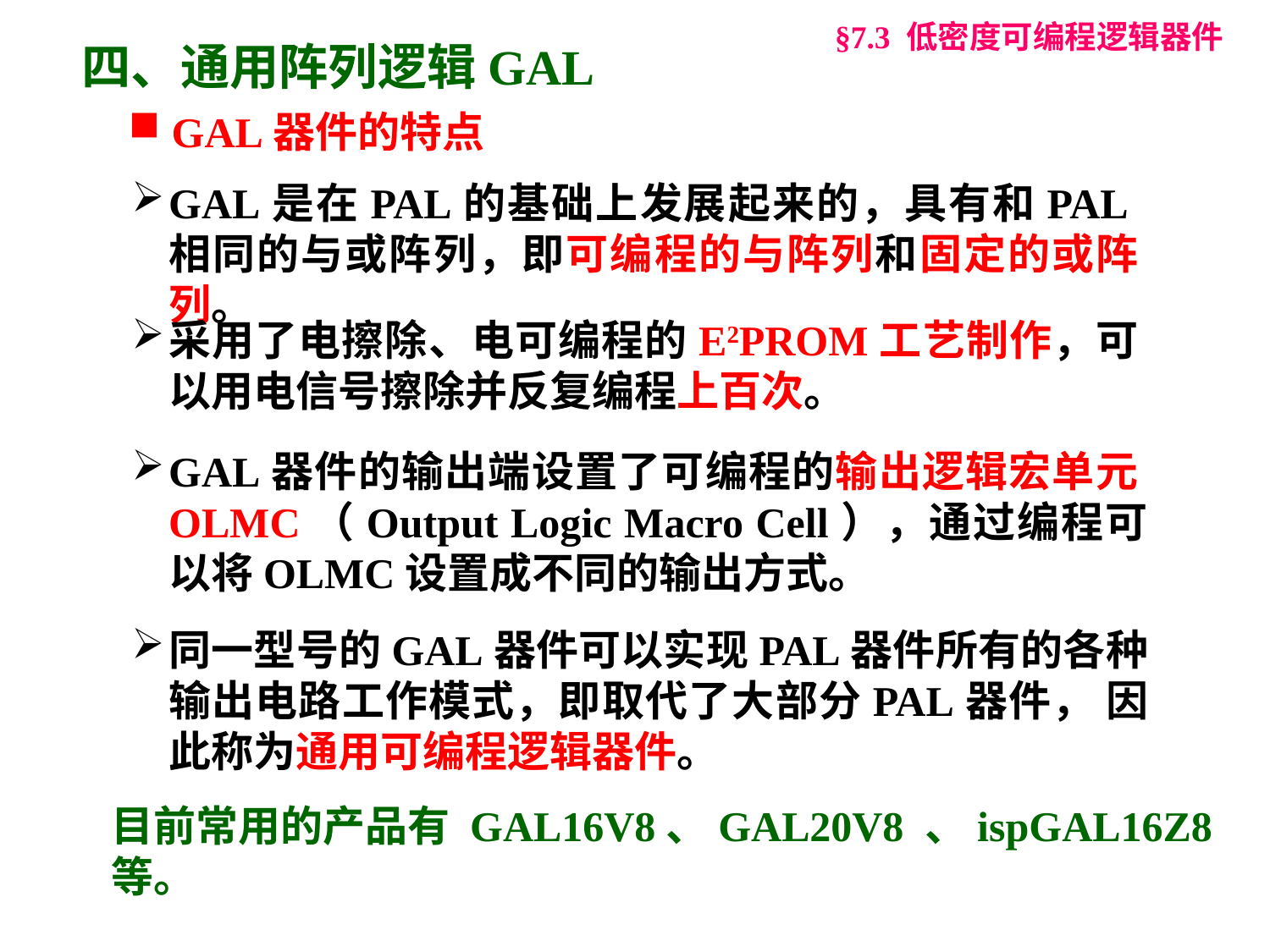

§7.3 低密度可编程逻辑器件
四、通用阵列逻辑GAL
 GAL器件的特点
GAL是在PAL的基础上发展起来的，具有和PAL相同的与或阵列，即可编程的与阵列和固定的或阵列。
采用了电擦除、电可编程的E2PROM工艺制作，可以用电信号擦除并反复编程上百次。
GAL器件的输出端设置了可编程的输出逻辑宏单元OLMC（Output Logic Macro Cell），通过编程可以将OLMC设置成不同的输出方式。
同一型号的GAL器件可以实现PAL器件所有的各种输出电路工作模式，即取代了大部分PAL器件， 因此称为通用可编程逻辑器件。
目前常用的产品有 GAL16V8、GAL20V8 、ispGAL16Z8等。